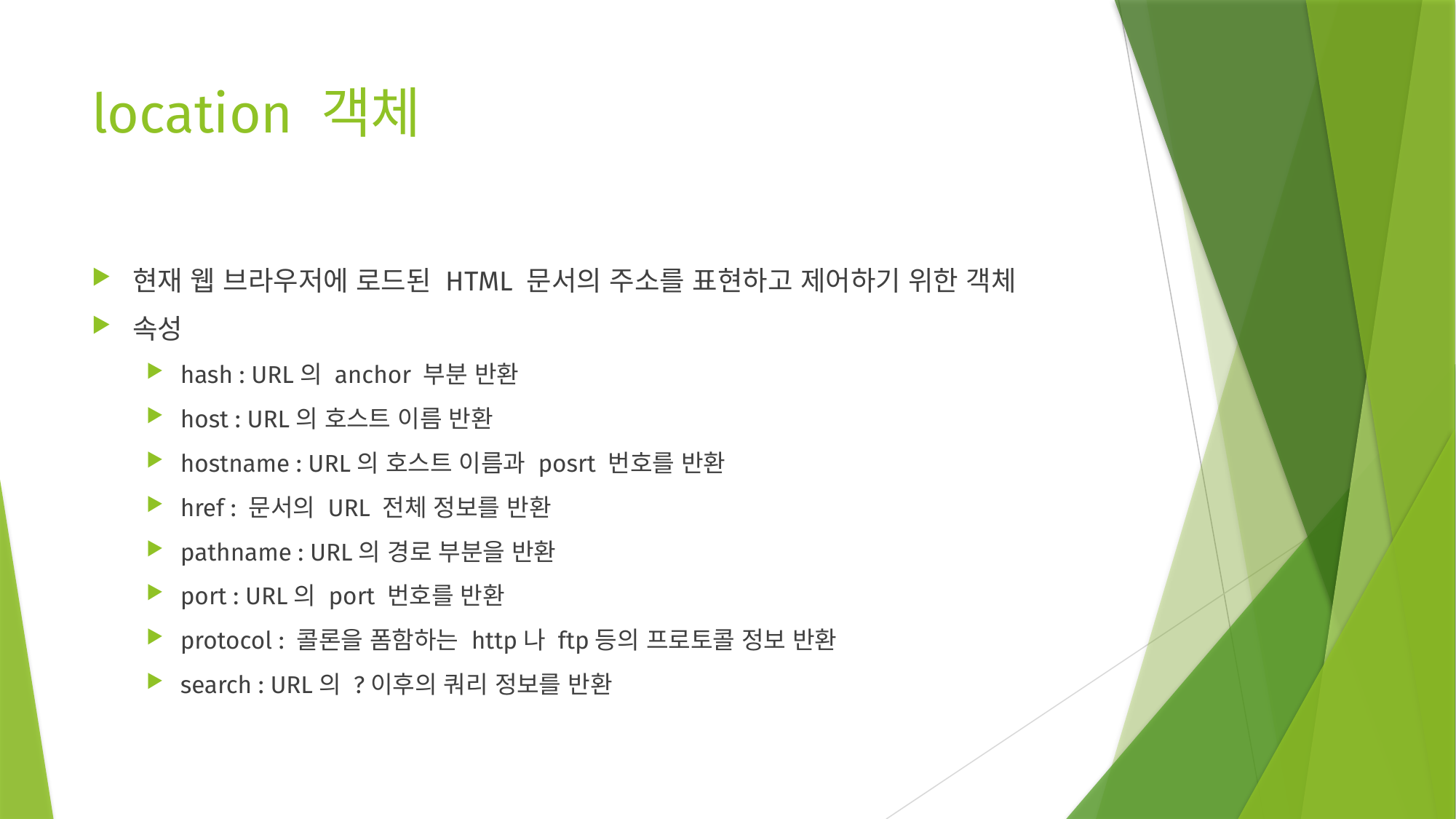

# location 객체
현재 웹 브라우저에 로드된 HTML 문서의 주소를 표현하고 제어하기 위한 객체
속성
hash : URL의 anchor 부분 반환
host : URL의 호스트 이름 반환
hostname : URL의 호스트 이름과 posrt 번호를 반환
href : 문서의 URL 전체 정보를 반환
pathname : URL의 경로 부분을 반환
port : URL의 port 번호를 반환
protocol : 콜론을 폼함하는 http나 ftp등의 프로토콜 정보 반환
search : URL의 ?이후의 쿼리 정보를 반환